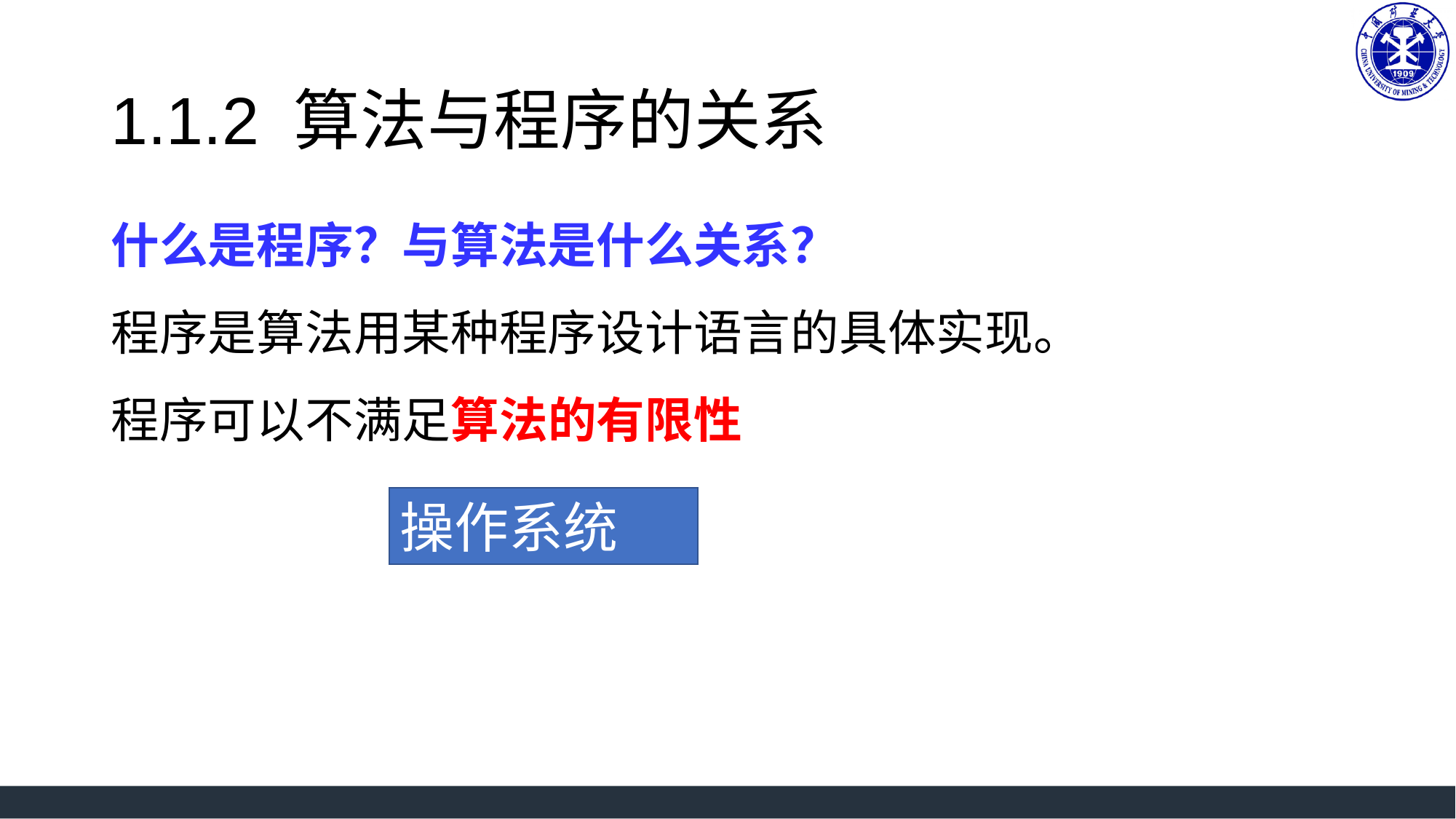

# 1.1.2 算法与程序的关系
什么是程序？与算法是什么关系？
程序是算法用某种程序设计语言的具体实现。
程序可以不满足算法的有限性
操作系统